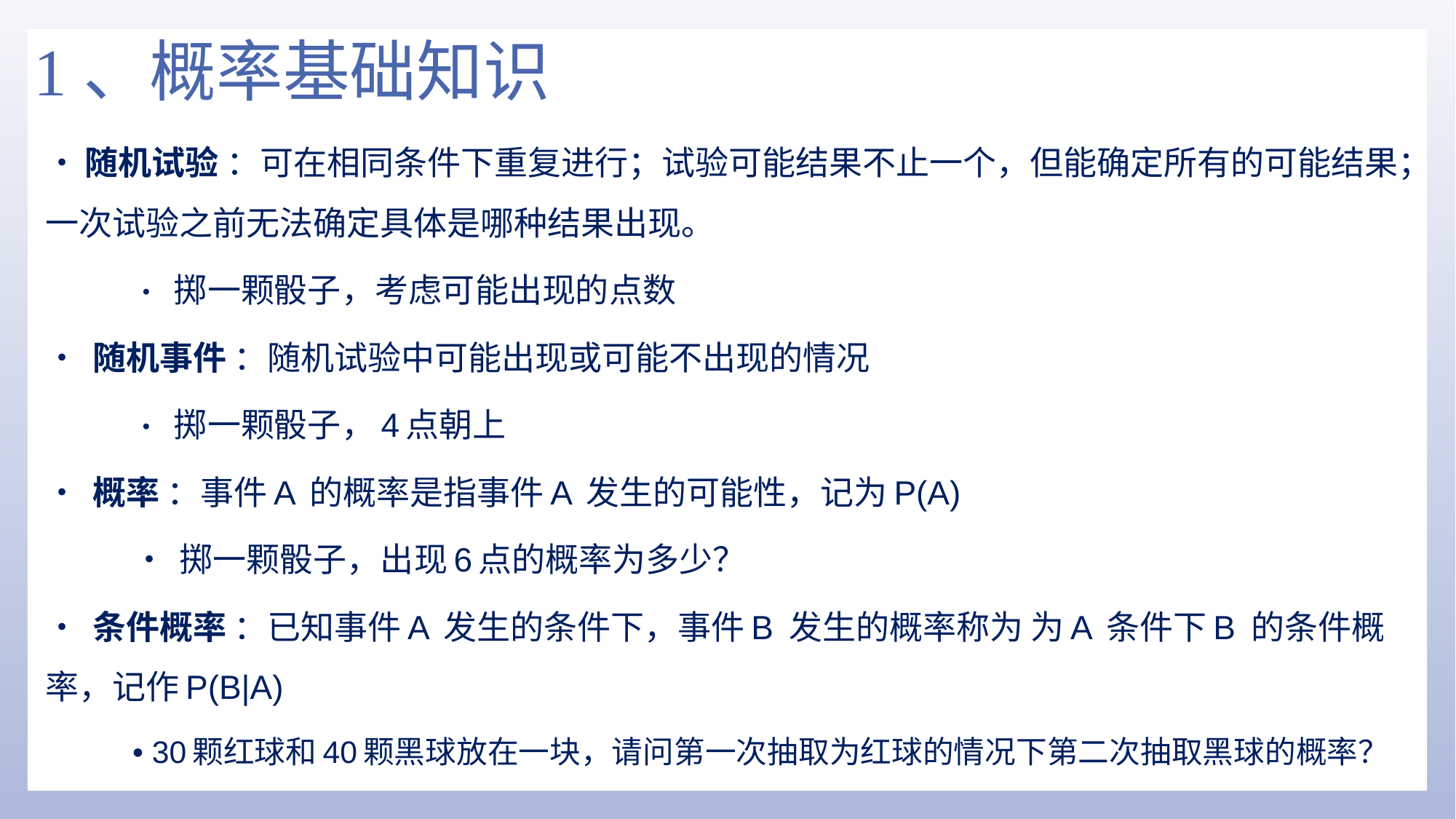

# 1、概率基础知识
•随机试验 ：可在相同条件下重复进行；试验可能结果不止一个，但能确定所有的可能结果；一次试验之前无法确定具体是哪种结果出现。
• 掷一颗骰子，考虑可能出现的点数
• 随机事件 ：随机试验中可能出现或可能不出现的情况
• 掷一颗骰子，4点朝上
• 概率 ：事件A 的概率是指事件A 发生的可能性，记为P(A)
• 掷一颗骰子，出现6点的概率为多少？
• 条件概率 ：已知事件A 发生的条件下，事件B 发生的概率称为 为A 条件下B 的条件概率，记作P(B|A)
• 30颗红球和40颗黑球放在一块，请问第一次抽取为红球的情况下第二次抽取黑球的概率？